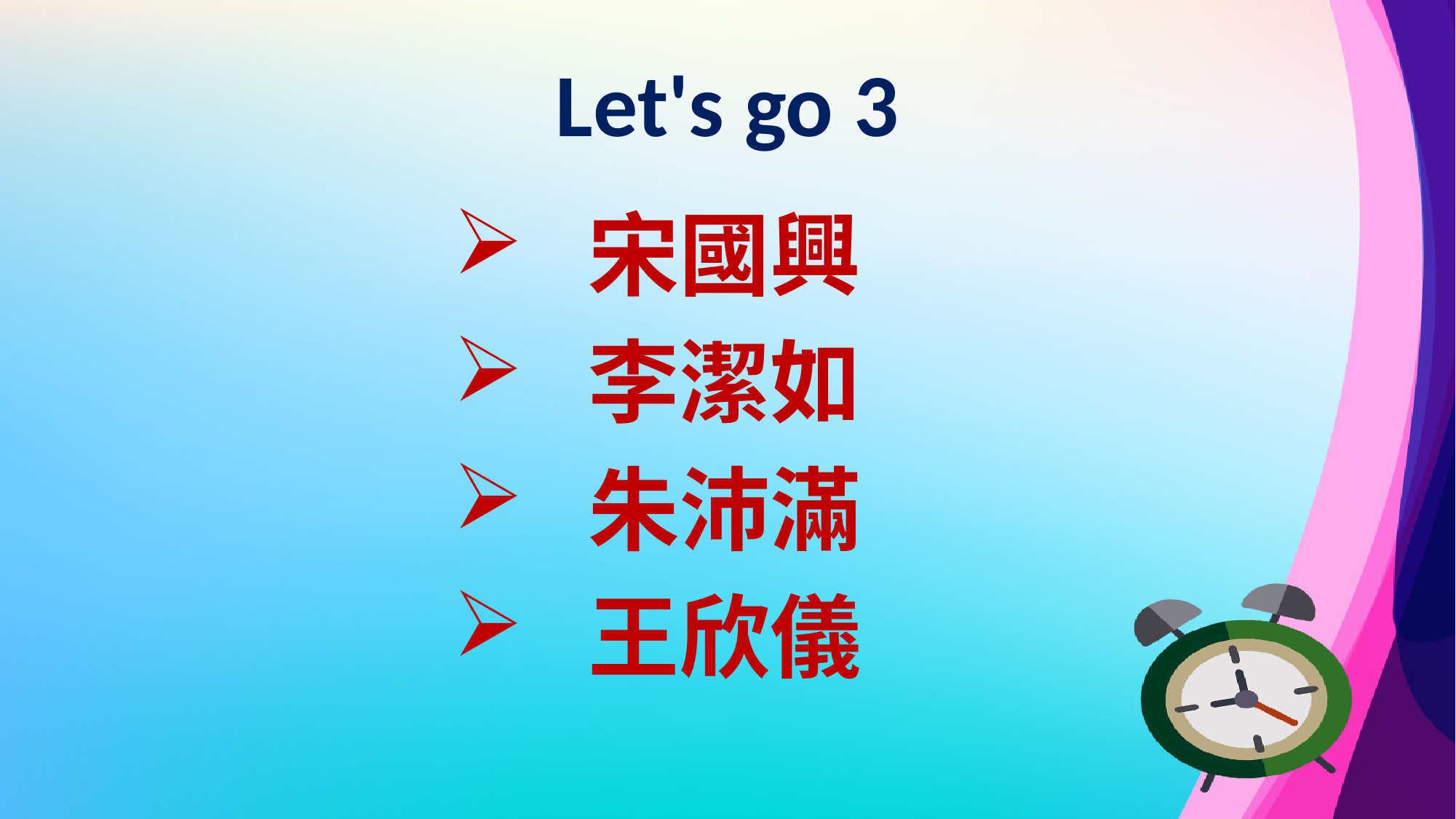

# Let's go 3
  宋國興
  李潔如
  朱沛滿
  王欣儀